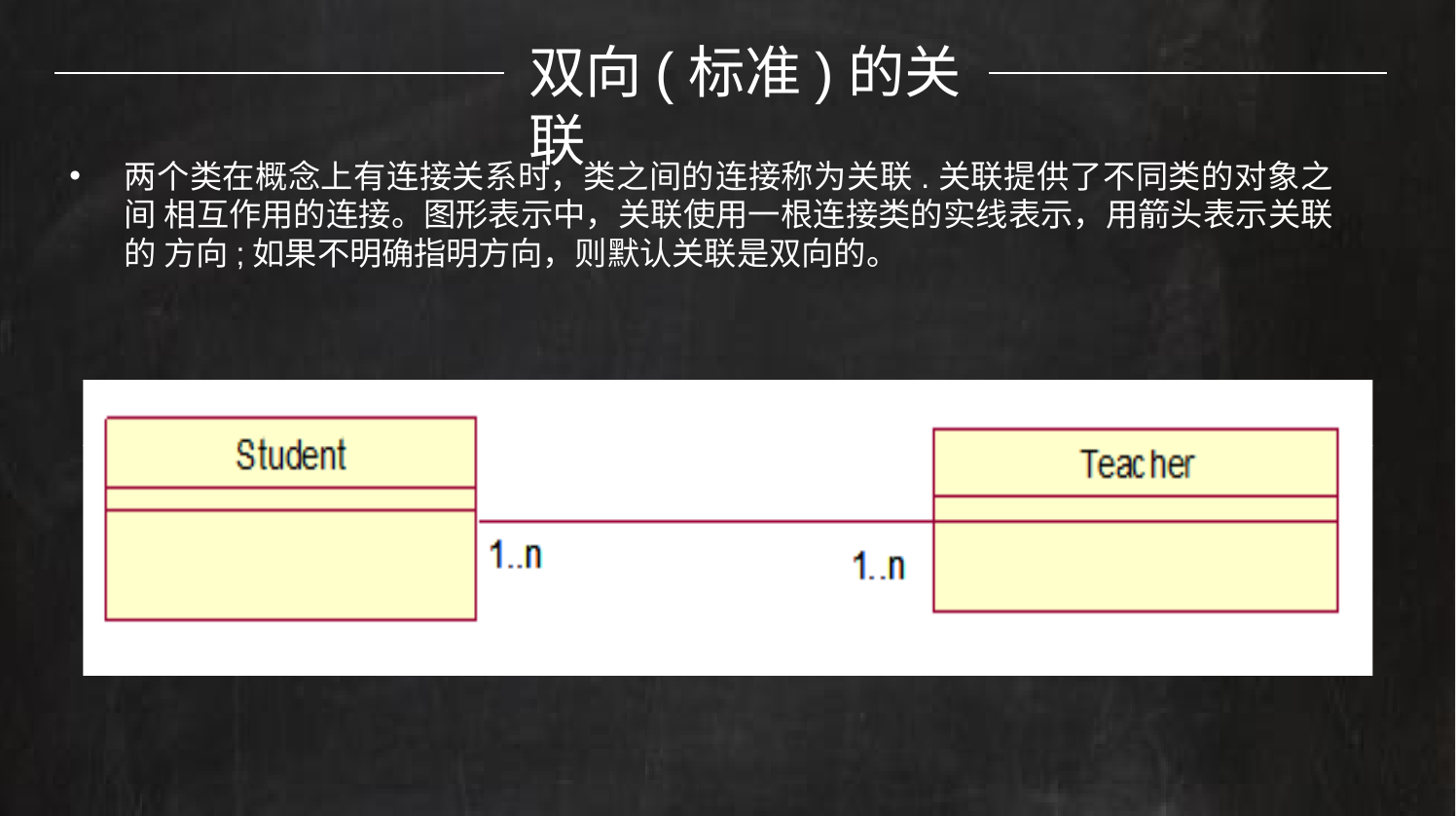

# 双向(标准)的关联

两个类在概念上有连接关系时，类之间的连接称为关联.关联提供了不同类的对象之间 相互作用的连接。图形表示中，关联使用一根连接类的实线表示，用箭头表示关联的 方向;如果不明确指明方向，则默认关联是双向的。